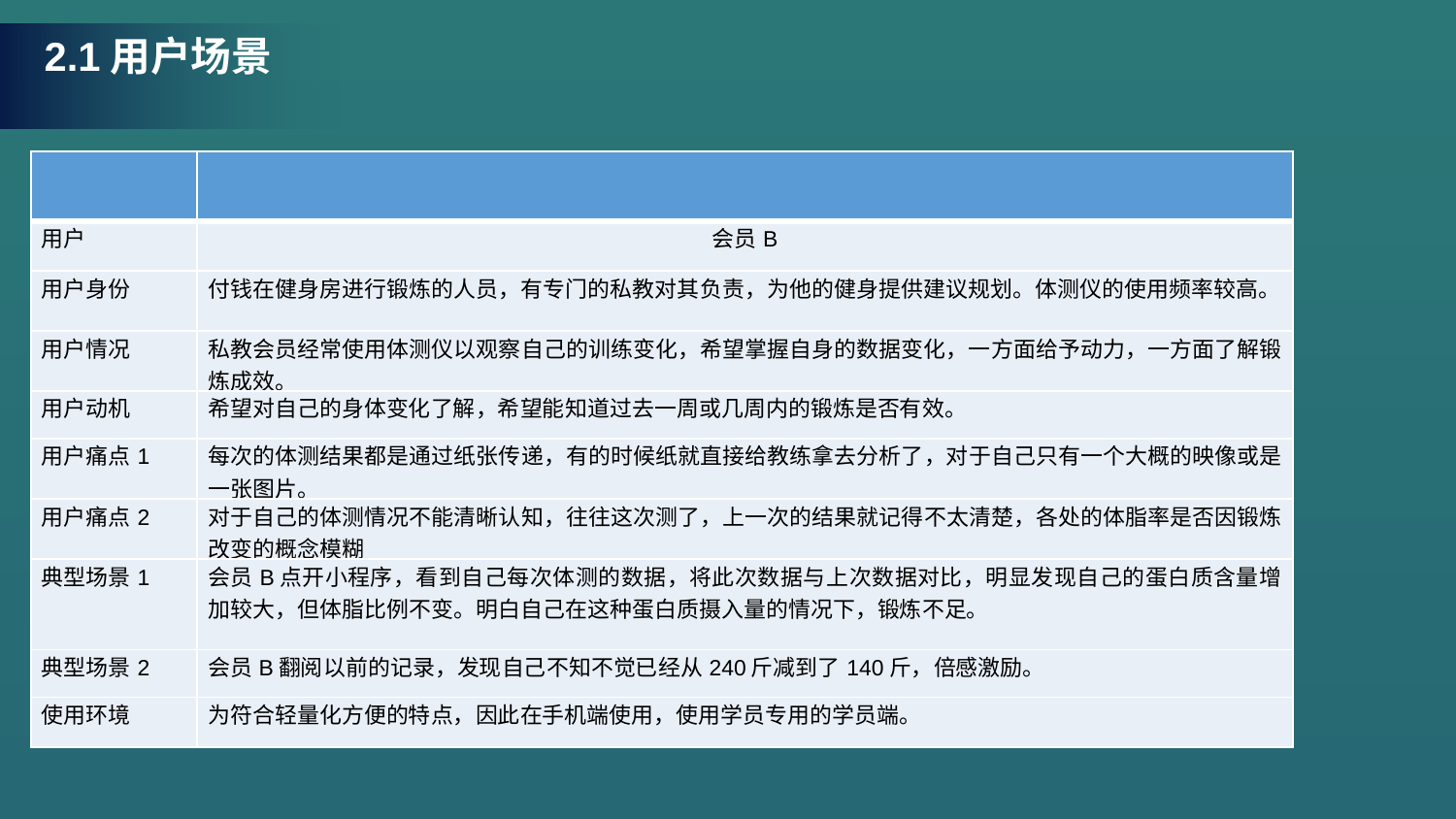

2.1用户场景
|  |  |
| --- | --- |
| 用户 | 会员B |
| 用户身份 | 付钱在健身房进行锻炼的人员，有专门的私教对其负责，为他的健身提供建议规划。体测仪的使用频率较高。 |
| 用户情况 | 私教会员经常使用体测仪以观察自己的训练变化，希望掌握自身的数据变化，一方面给予动力，一方面了解锻炼成效。 |
| 用户动机 | 希望对自己的身体变化了解，希望能知道过去一周或几周内的锻炼是否有效。 |
| 用户痛点1 | 每次的体测结果都是通过纸张传递，有的时候纸就直接给教练拿去分析了，对于自己只有一个大概的映像或是一张图片。 |
| 用户痛点2 | 对于自己的体测情况不能清晰认知，往往这次测了，上一次的结果就记得不太清楚，各处的体脂率是否因锻炼改变的概念模糊 |
| 典型场景1 | 会员B点开小程序，看到自己每次体测的数据，将此次数据与上次数据对比，明显发现自己的蛋白质含量增加较大，但体脂比例不变。明白自己在这种蛋白质摄入量的情况下，锻炼不足。 |
| 典型场景2 | 会员B翻阅以前的记录，发现自己不知不觉已经从240斤减到了140斤，倍感激励。 |
| 使用环境 | 为符合轻量化方便的特点，因此在手机端使用，使用学员专用的学员端。 |